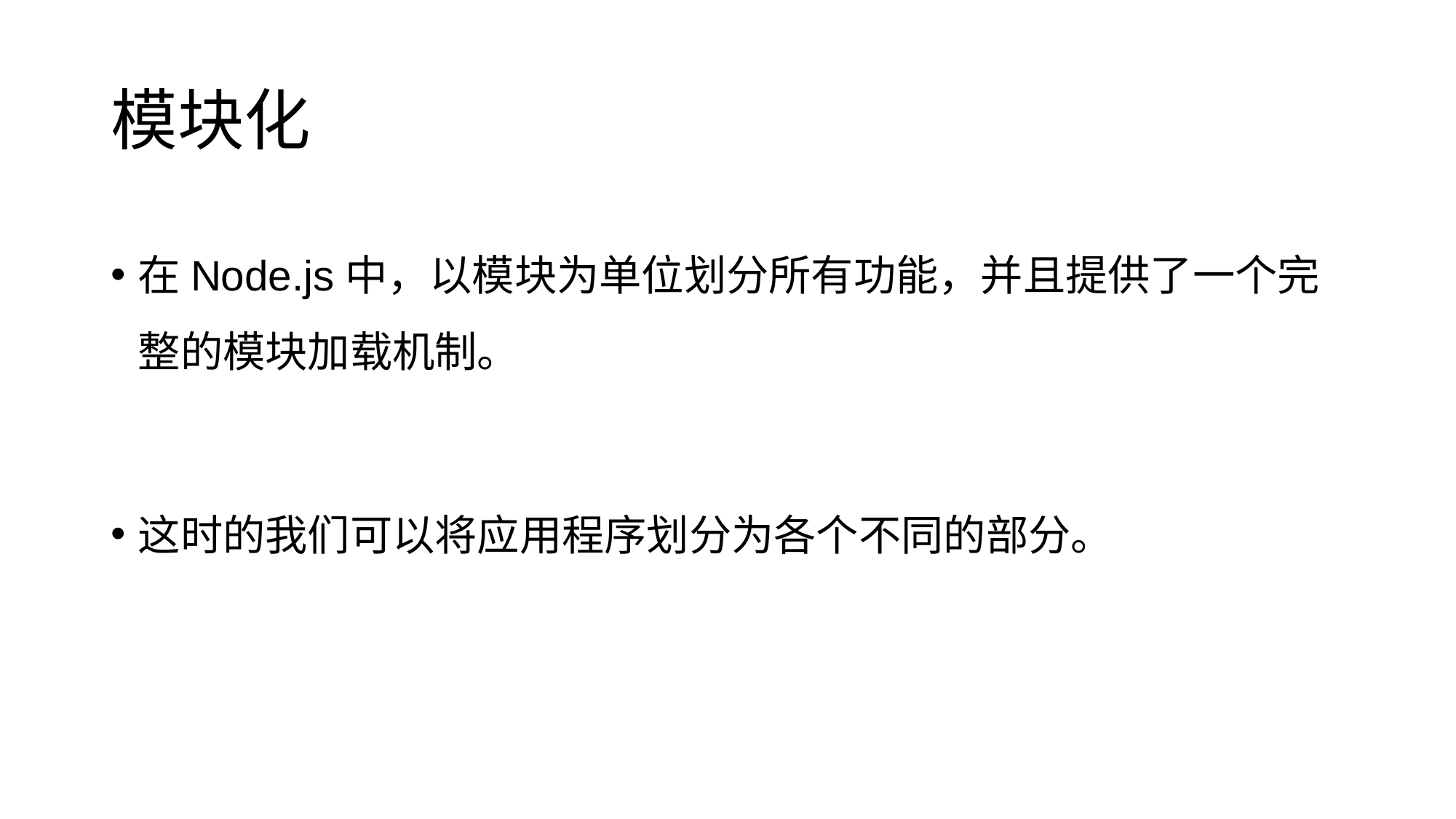

# 模块化
在Node.js中，以模块为单位划分所有功能，并且提供了一个完整的模块加载机制。

这时的我们可以将应用程序划分为各个不同的部分。